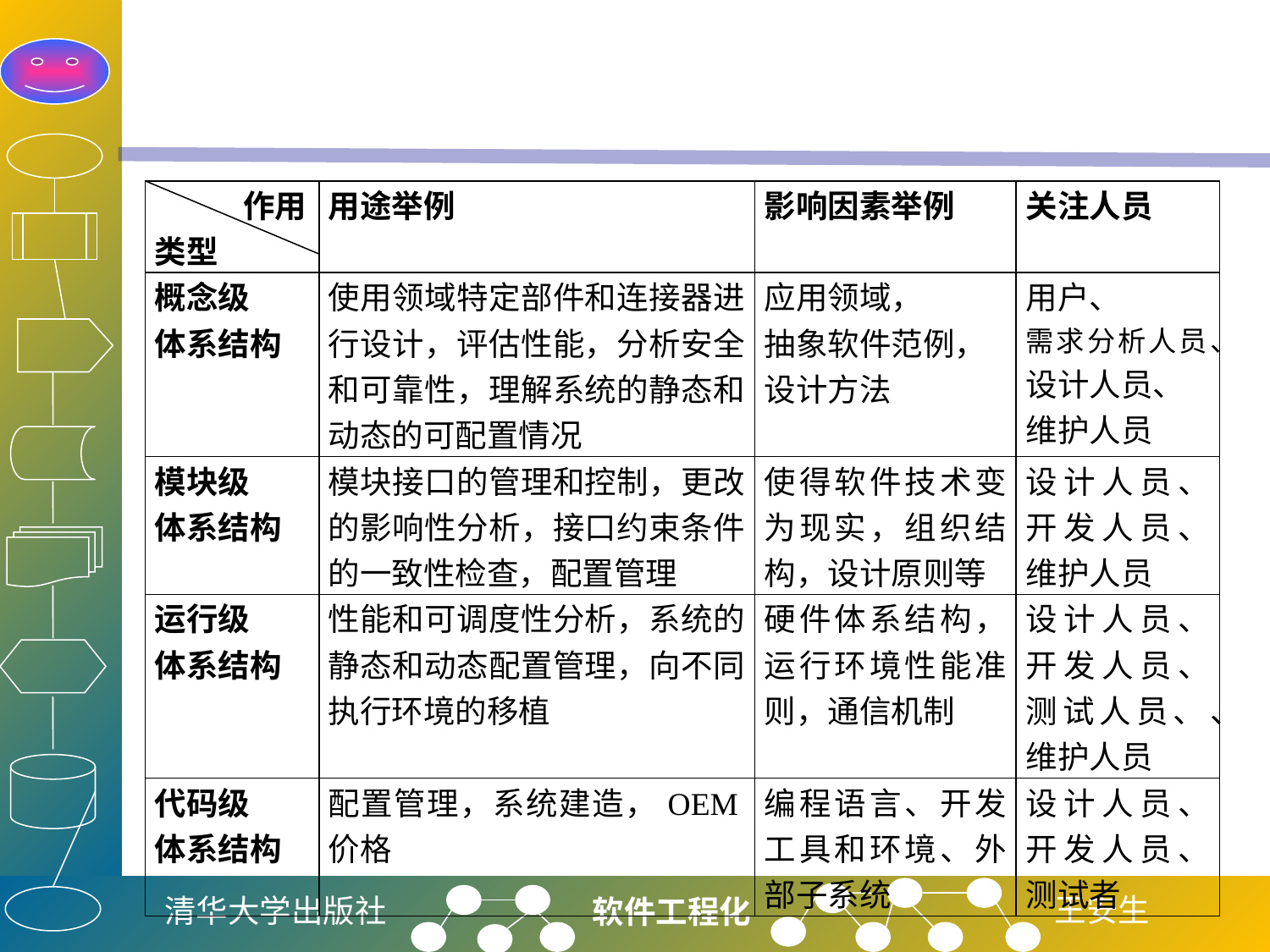

#
| 作用 类型 | 用途举例 | 影响因素举例 | 关注人员 |
| --- | --- | --- | --- |
| 概念级 体系结构 | 使用领域特定部件和连接器进行设计，评估性能，分析安全和可靠性，理解系统的静态和动态的可配置情况 | 应用领域， 抽象软件范例， 设计方法 | 用户、 需求分析人员、 设计人员、 维护人员 |
| 模块级 体系结构 | 模块接口的管理和控制，更改的影响性分析，接口约束条件的一致性检查，配置管理 | 使得软件技术变为现实，组织结构，设计原则等 | 设计人员、开发人员、维护人员 |
| 运行级 体系结构 | 性能和可调度性分析，系统的静态和动态配置管理，向不同执行环境的移植 | 硬件体系结构，运行环境性能准则，通信机制 | 设计人员、开发人员、测试人员、、维护人员 |
| 代码级 体系结构 | 配置管理，系统建造，OEM价格 | 编程语言、开发工具和环境、外部子系统 | 设计人员、开发人员、测试者 |